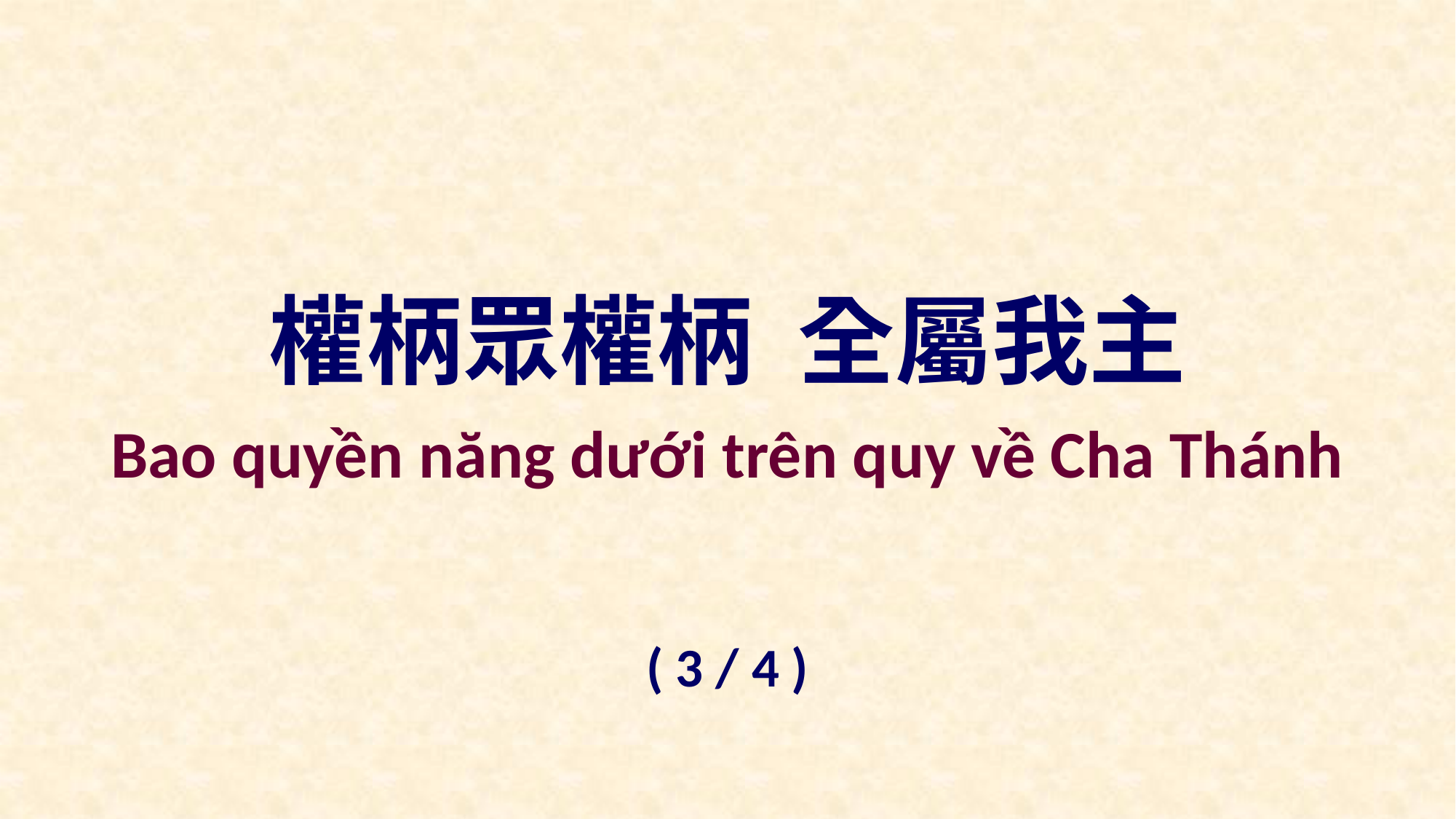

權柄眾權柄  全屬我主
Bao quyền năng dưới trên quy về Cha Thánh
( 3 / 4 )